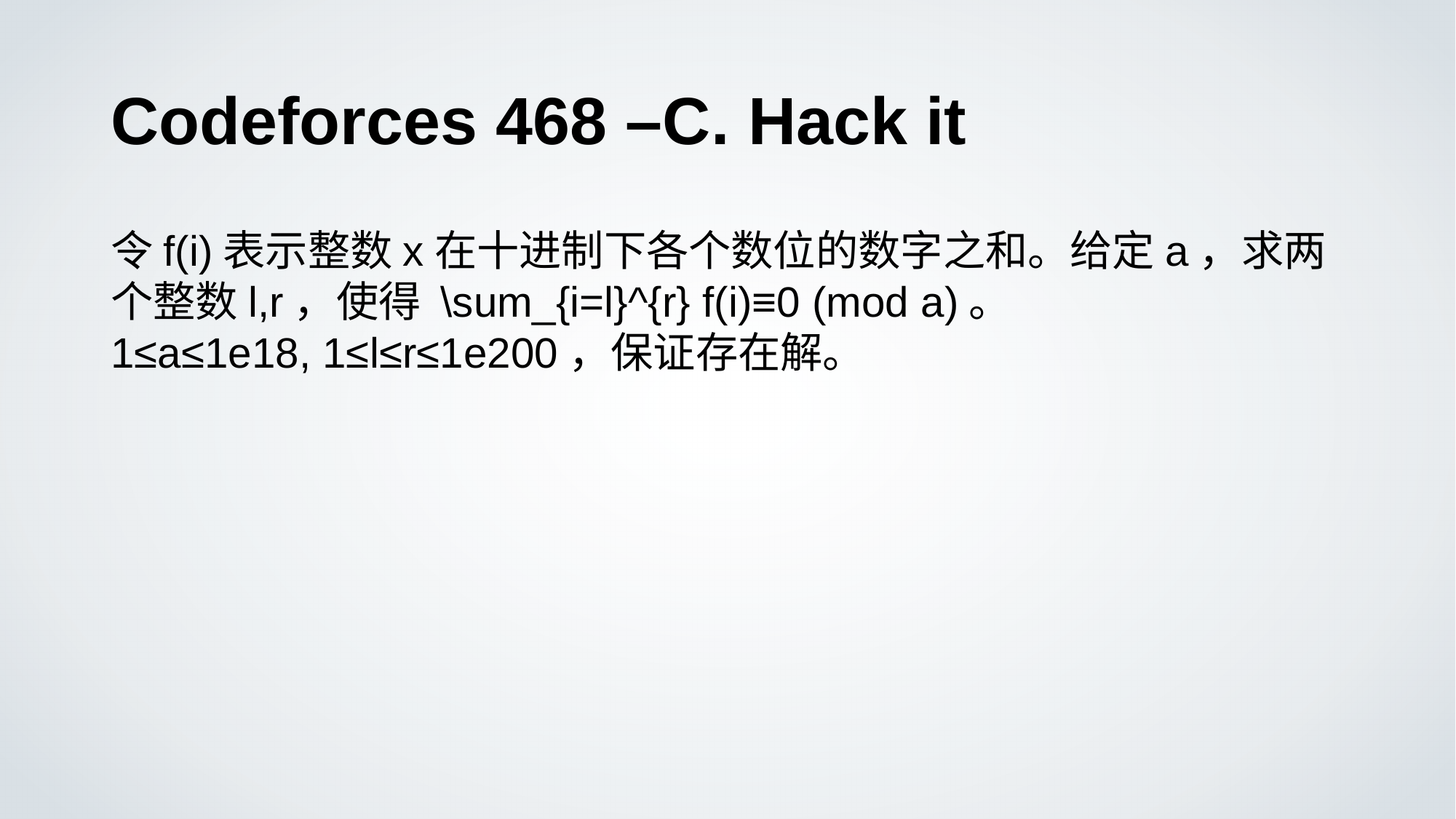

# Codeforces 468 –C. Hack it
令f(i)表示整数x在十进制下各个数位的数字之和。给定a，求两个整数l,r，使得 \sum_{i=l}^{r} f(i)≡0 (mod a)。
1≤a≤1e18, 1≤l≤r≤1e200，保证存在解。